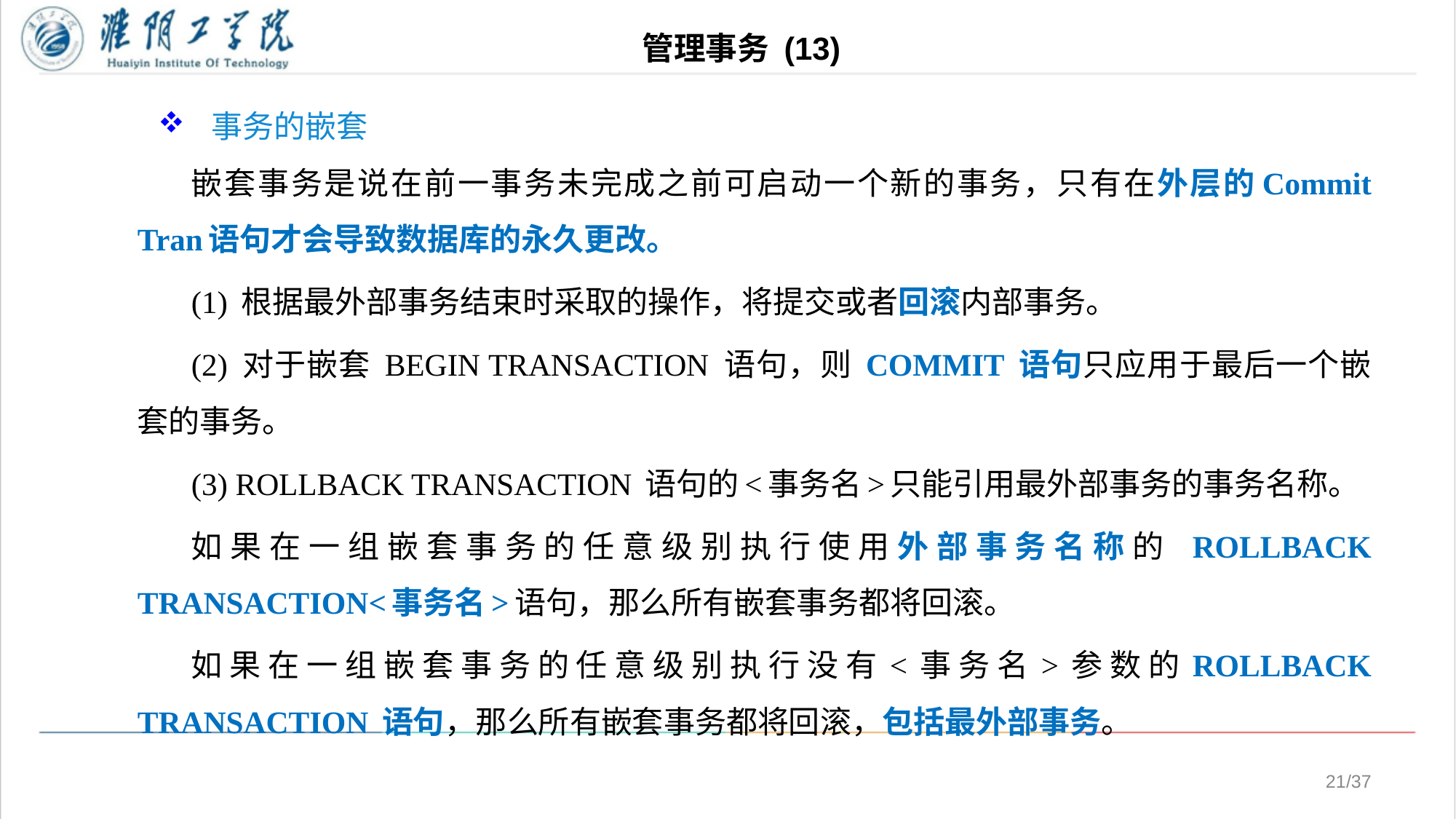

# 管理事务 (13)
事务的嵌套
嵌套事务是说在前一事务未完成之前可启动一个新的事务，只有在外层的Commit Tran语句才会导致数据库的永久更改。
(1) 根据最外部事务结束时采取的操作，将提交或者回滚内部事务。
(2) 对于嵌套 BEGIN TRANSACTION 语句，则 COMMIT 语句只应用于最后一个嵌套的事务。
(3) ROLLBACK TRANSACTION 语句的<事务名>只能引用最外部事务的事务名称。
如果在一组嵌套事务的任意级别执行使用外部事务名称的 ROLLBACK TRANSACTION<事务名>语句，那么所有嵌套事务都将回滚。
如果在一组嵌套事务的任意级别执行没有<事务名>参数的ROLLBACK TRANSACTION 语句，那么所有嵌套事务都将回滚，包括最外部事务。

21/37